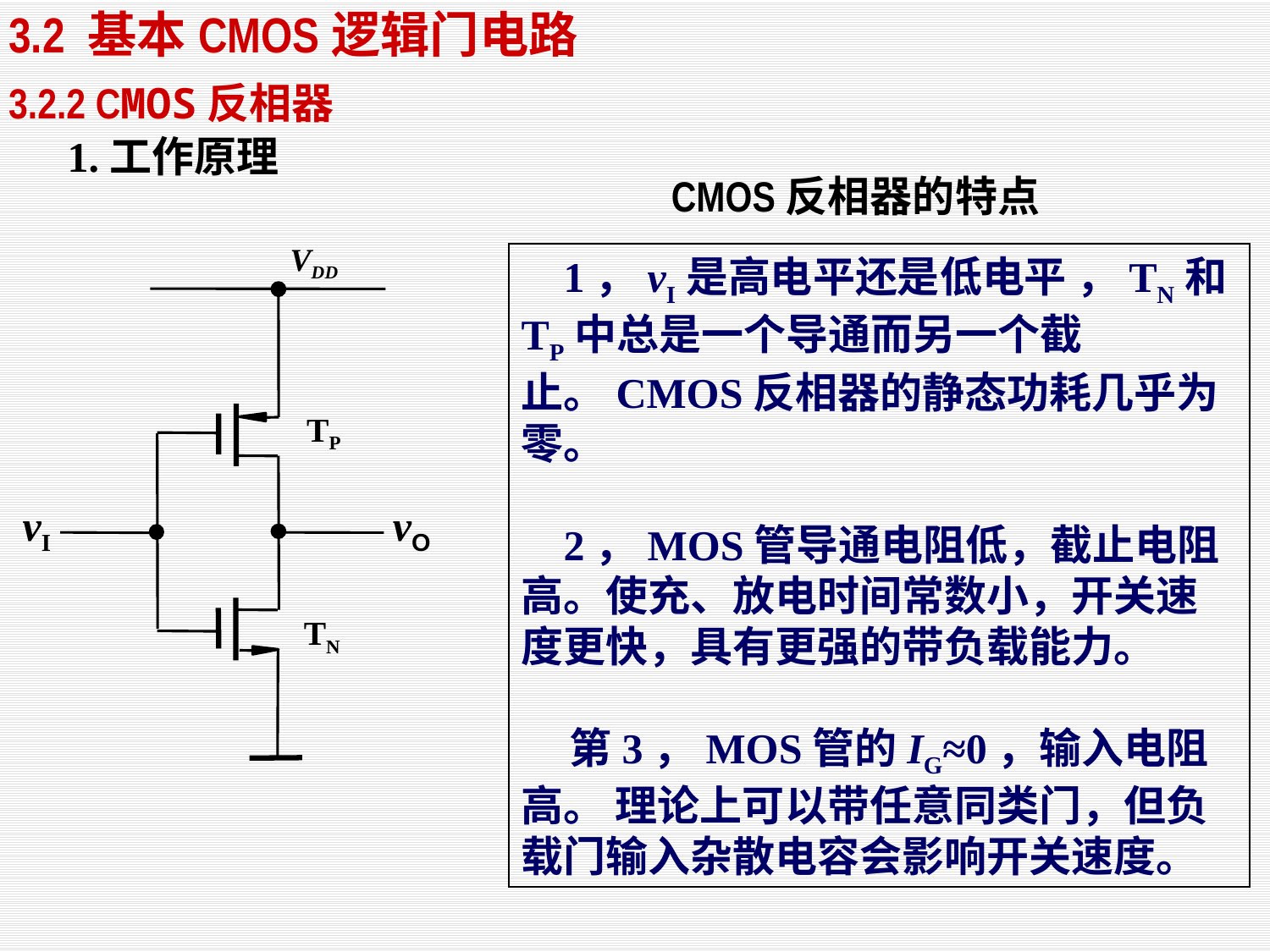

3.2 基本CMOS逻辑门电路
3.2.2 CMOS反相器
1.工作原理
CMOS反相器的特点
VDD

TP

vI
vO

TN

    1，vI是高电平还是低电平 ，TN和TP中总是一个导通而另一个截止。CMOS反相器的静态功耗几乎为零。

    2，MOS管导通电阻低，截止电阻高。使充、放电时间常数小，开关速度更快，具有更强的带负载能力。

    第3，MOS管的IG≈0，输入电阻高。 理论上可以带任意同类门，但负载门输入杂散电容会影响开关速度。